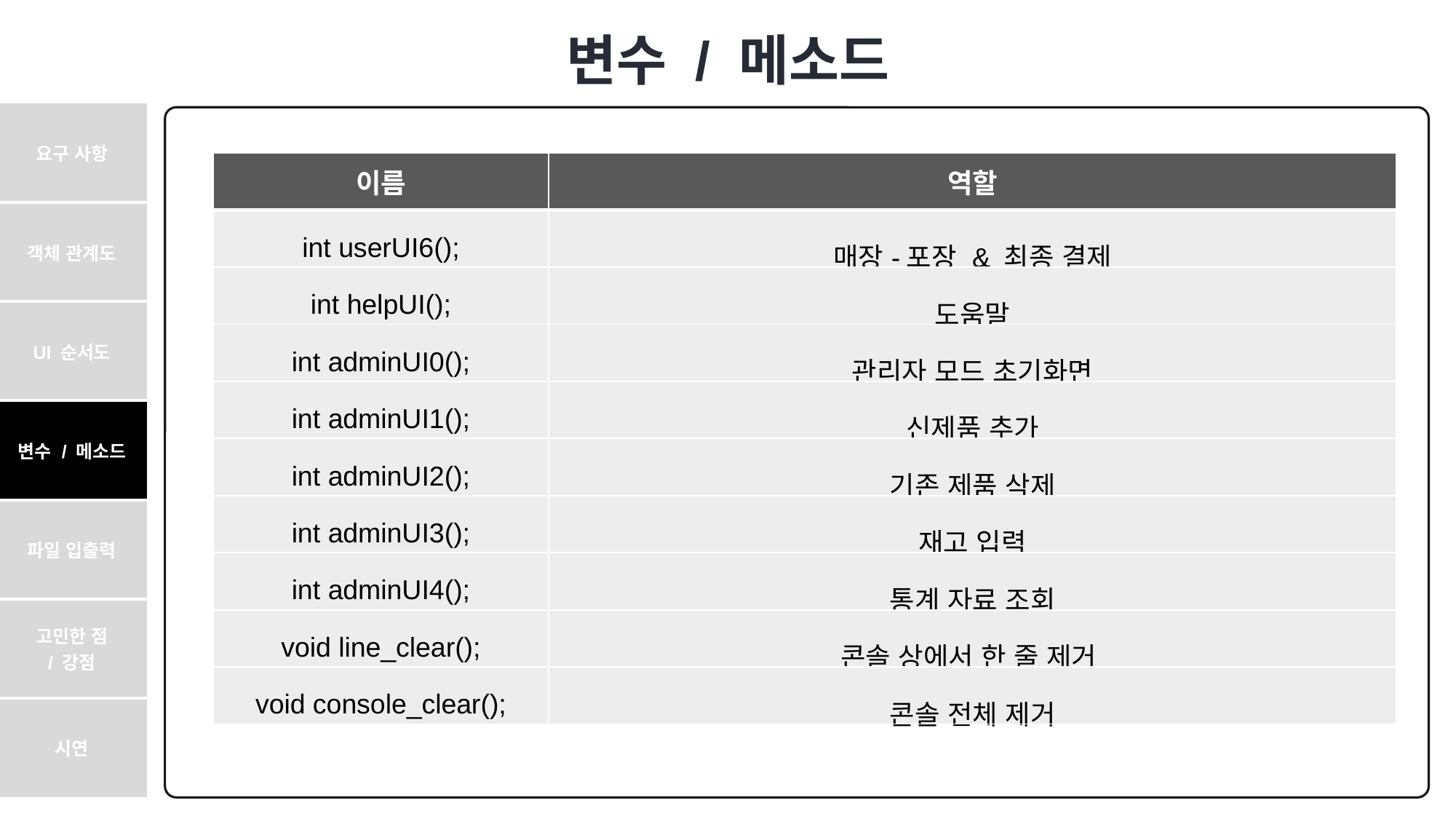

변수 / 메소드
| 요구 사항 |
| --- |
| 객체 관계도 |
| UI 순서도 |
| 변수 / 메소드 |
| 파일 입출력 |
| 고민한 점 / 강점 |
| 시연 |

| 이름 | 역할 |
| --- | --- |
| int userUI6(); | 매장-포장 & 최종 결제 |
| int helpUI(); | 도움말 |
| int adminUI0(); | 관리자 모드 초기화면 |
| int adminUI1(); | 신제품 추가 |
| int adminUI2(); | 기존 제품 삭제 |
| int adminUI3(); | 재고 입력 |
| int adminUI4(); | 통계 자료 조회 |
| void line\_clear(); | 콘솔 상에서 한 줄 제거 |
| void console\_clear(); | 콘솔 전체 제거 |